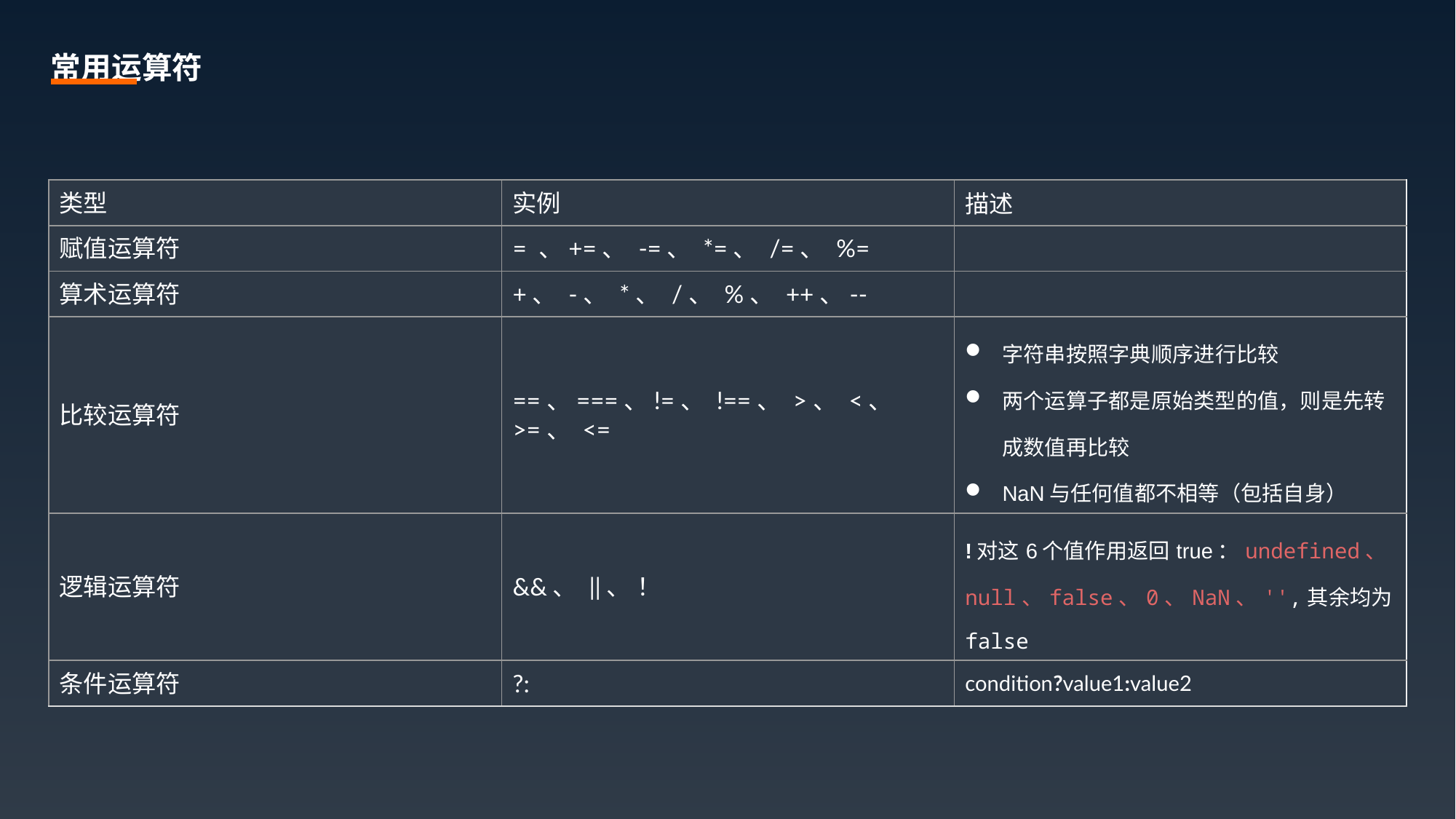

常用运算符
| 类型 | 实例 | 描述 |
| --- | --- | --- |
| 赋值运算符 | = 、+=、 -=、 \*=、 /=、 %= |  |
| 算术运算符 | +、 -、 \*、 /、 %、 ++、-- |  |
| 比较运算符 | ==、===、!=、 !==、 >、 <、 >=、 <= | 字符串按照字典顺序进行比较 两个运算子都是原始类型的值，则是先转成数值再比较 NaN与任何值都不相等（包括自身） |
| 逻辑运算符 | &&、 ||、 ！ | !对这6个值作用返回true：undefined、null、false、0、NaN、'',其余均为false |
| 条件运算符 | ?: | condition?value1:value2 |